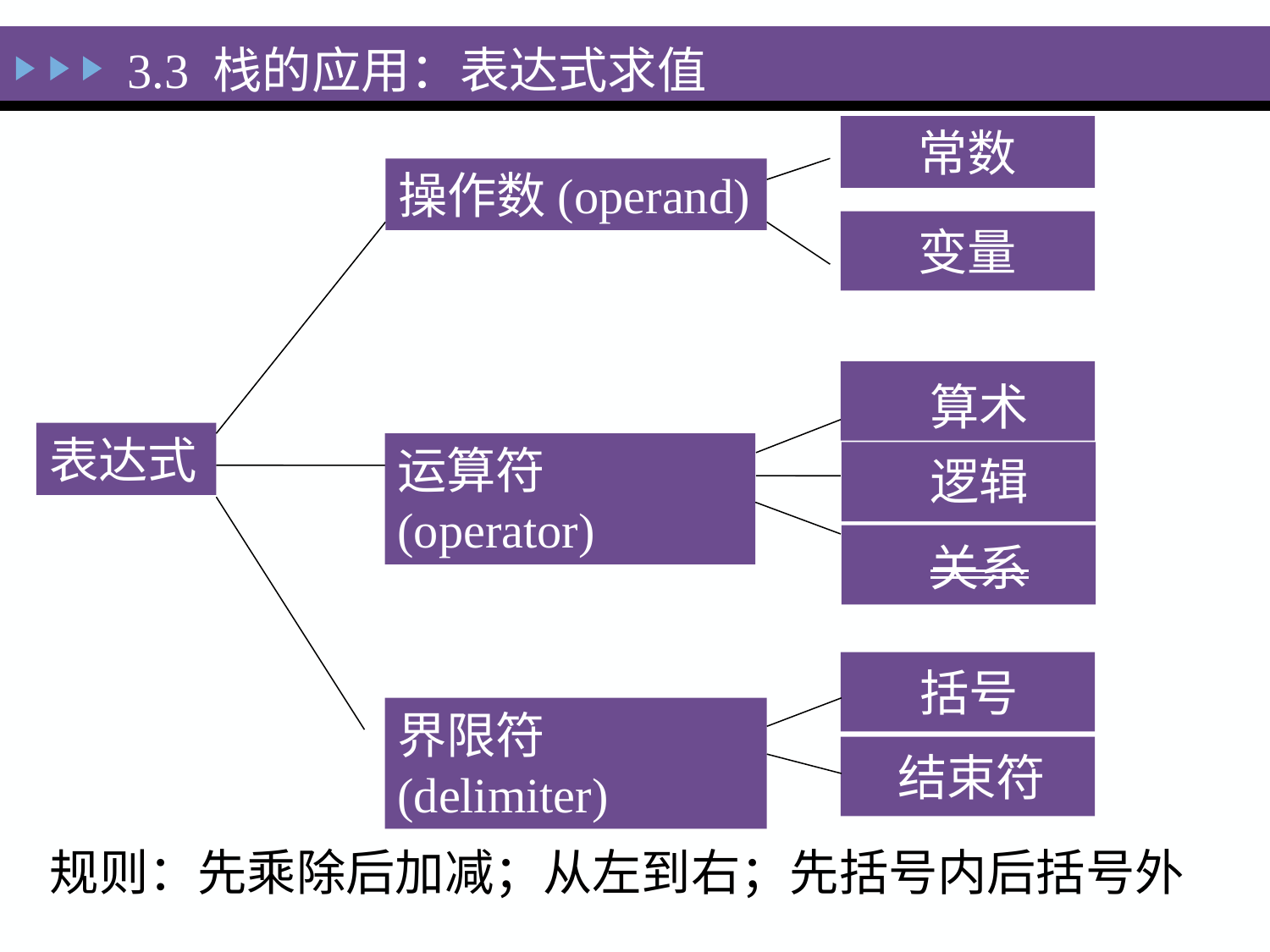

3.3 栈的应用：表达式求值
常数

变量

操作数(operand)

运算符(operator)

界限符(delimiter)

    算术

    逻辑

    关系

表达式

    括号

  结束符

规则：先乘除后加减；从左到右；先括号内后括号外